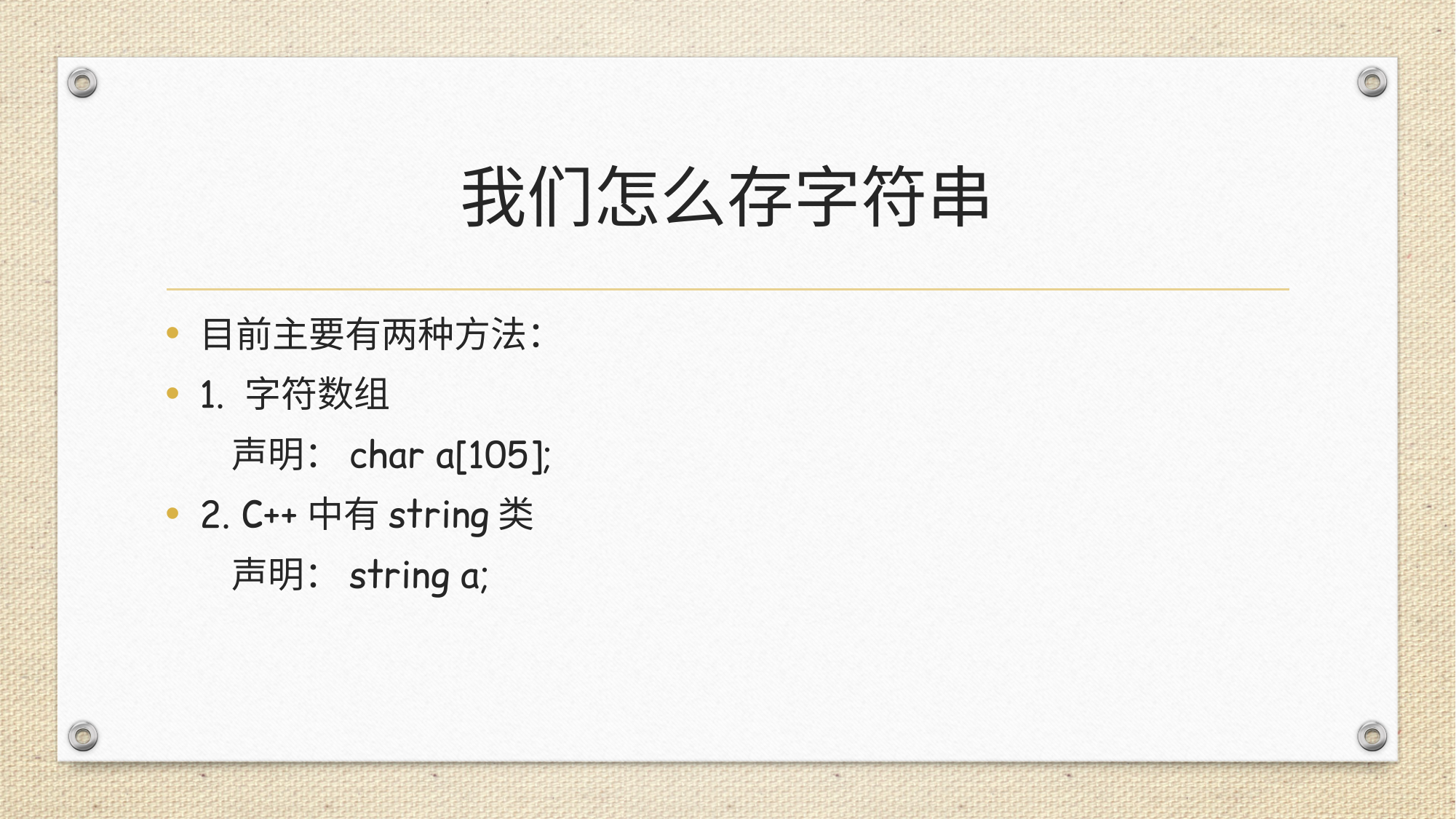

# 我们怎么存字符串
目前主要有两种方法：
1. 字符数组
       声明：char a[105];
2. C++中有string类
       声明：string a;